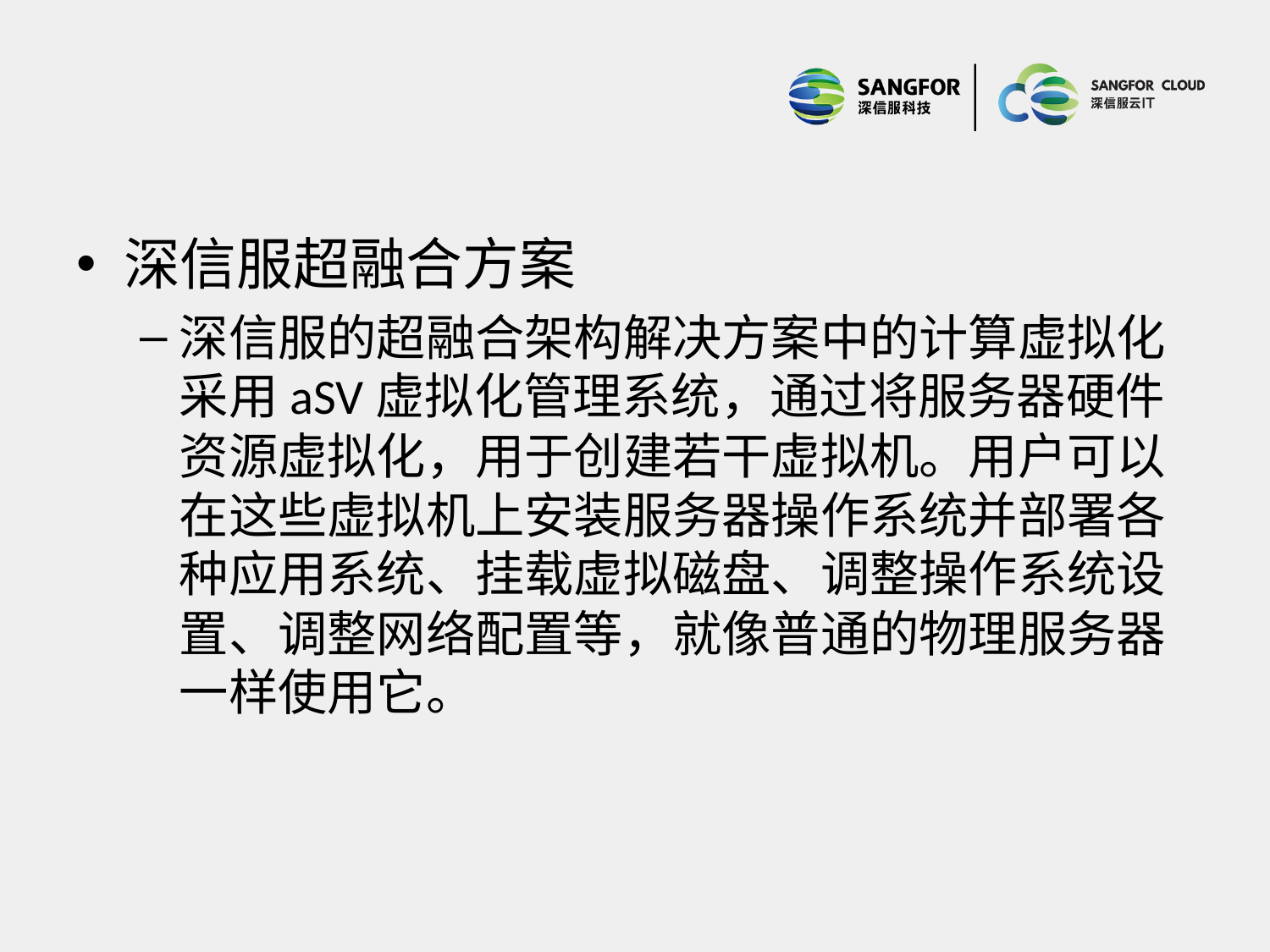

#
深信服超融合方案
深信服的超融合架构解决方案中的计算虚拟化采用aSV虚拟化管理系统，通过将服务器硬件资源虚拟化，用于创建若干虚拟机。用户可以在这些虚拟机上安装服务器操作系统并部署各种应用系统、挂载虚拟磁盘、调整操作系统设置、调整网络配置等，就像普通的物理服务器一样使用它。